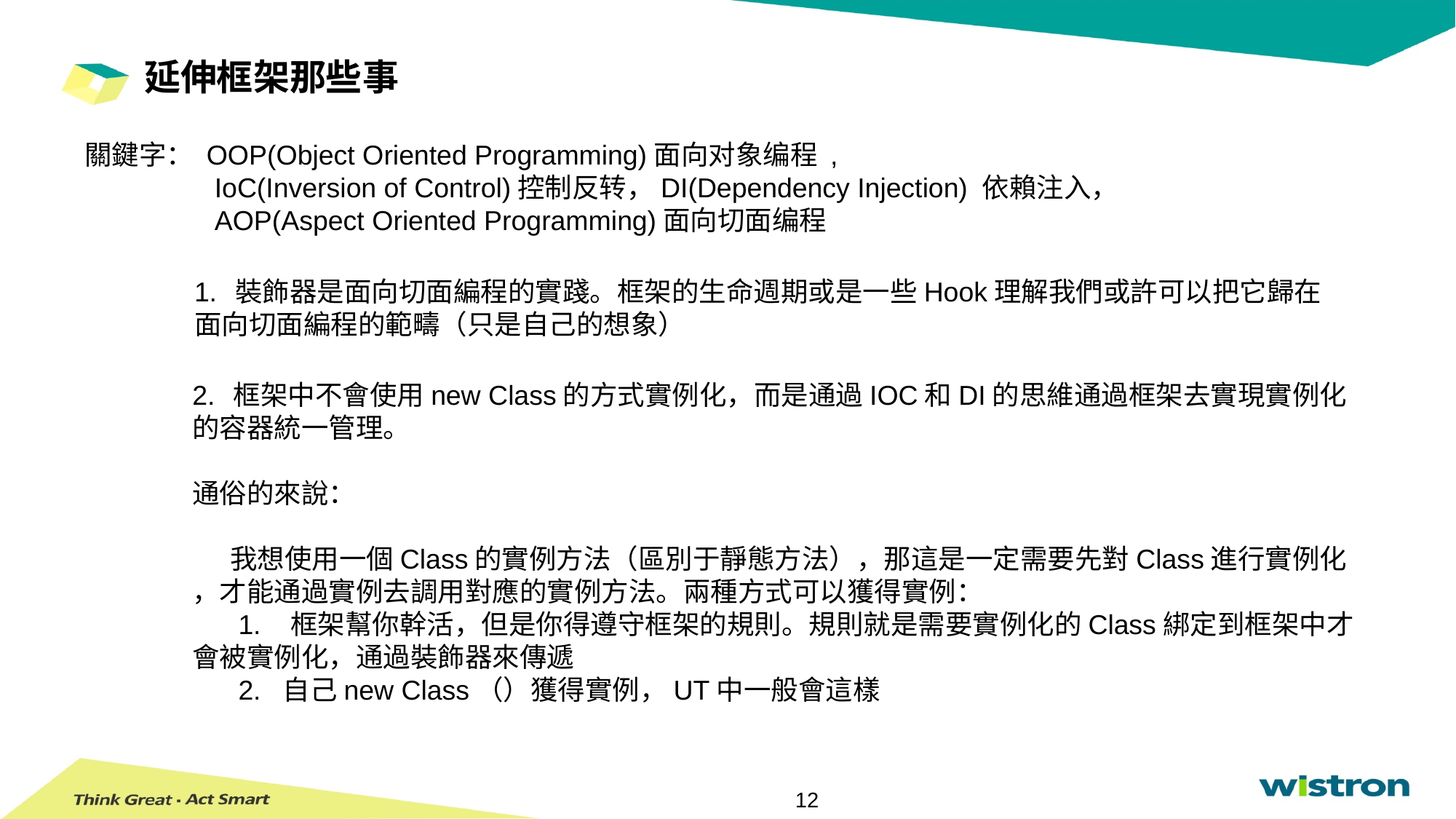

# 延伸框架那些事
關鍵字： OOP(Object Oriented Programming)面向对象编程 ,
                 IoC(Inversion of Control)控制反转，DI(Dependency Injection) 依賴注入，
                 AOP(Aspect Oriented Programming)面向切面编程
裝飾器是面向切面編程的實踐。框架的生命週期或是一些Hook理解我們或許可以把它歸在
面向切面編程的範疇（只是自己的想象）
框架中不會使用new Class的方式實例化，而是通過IOC和DI的思維通過框架去實現實例化
的容器統一管理。

通俗的來說：

     我想使用一個Class的實例方法（區別于靜態方法），那這是一定需要先對Class進行實例化
，才能通過實例去調用對應的實例方法。兩種方式可以獲得實例：
      1.   框架幫你幹活，但是你得遵守框架的規則。規則就是需要實例化的Class綁定到框架中才
會被實例化，通過裝飾器來傳遞
      2.  自己new Class（）獲得實例，UT中一般會這樣